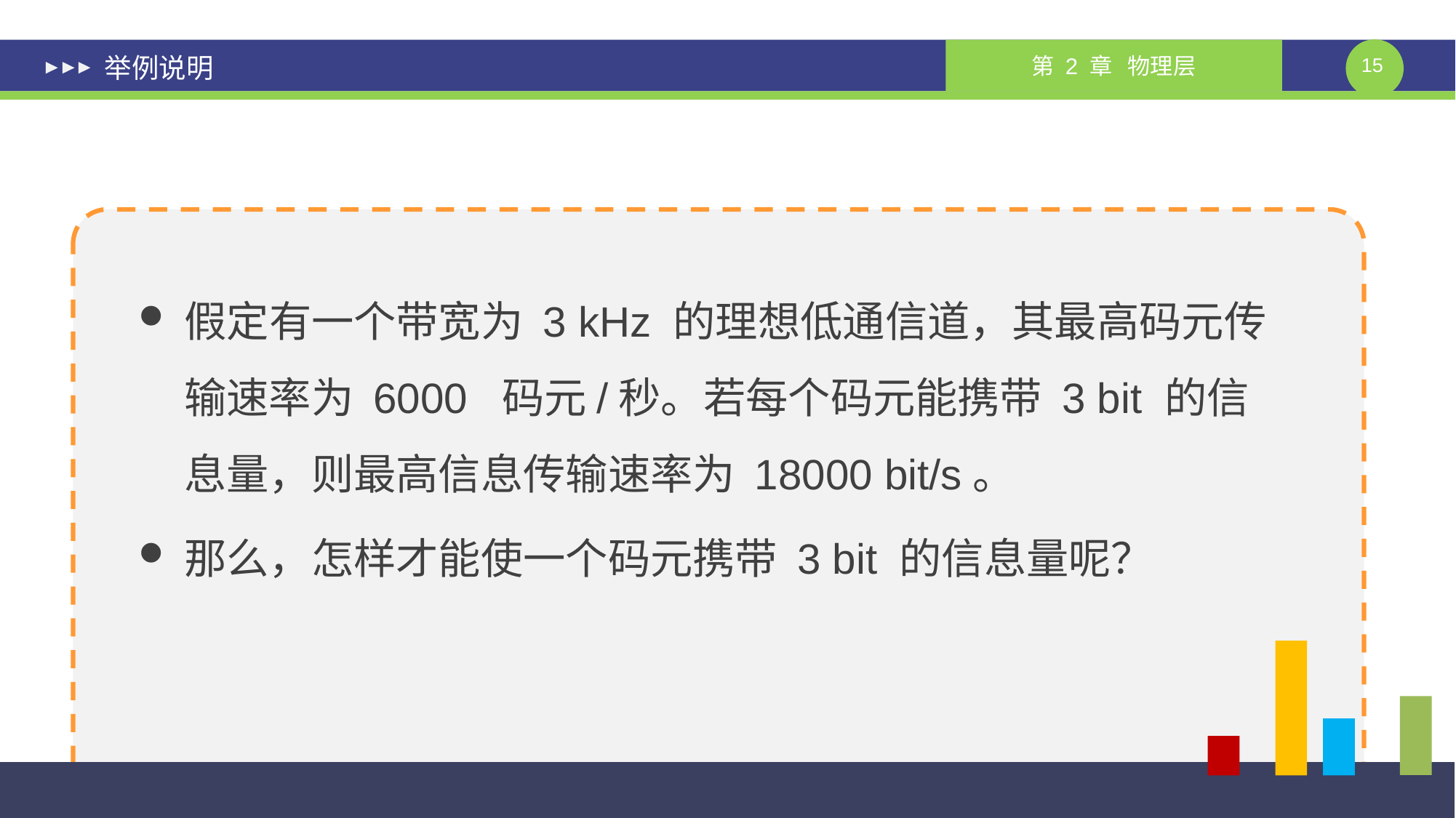

# 举例说明

假定有一个带宽为 3 kHz 的理想低通信道，其最高码元传输速率为 6000  码元/秒。若每个码元能携带 3 bit 的信息量，则最高信息传输速率为 18000 bit/s。
那么，怎样才能使一个码元携带 3 bit 的信息量呢？

课件制作人：谢钧 谢希仁